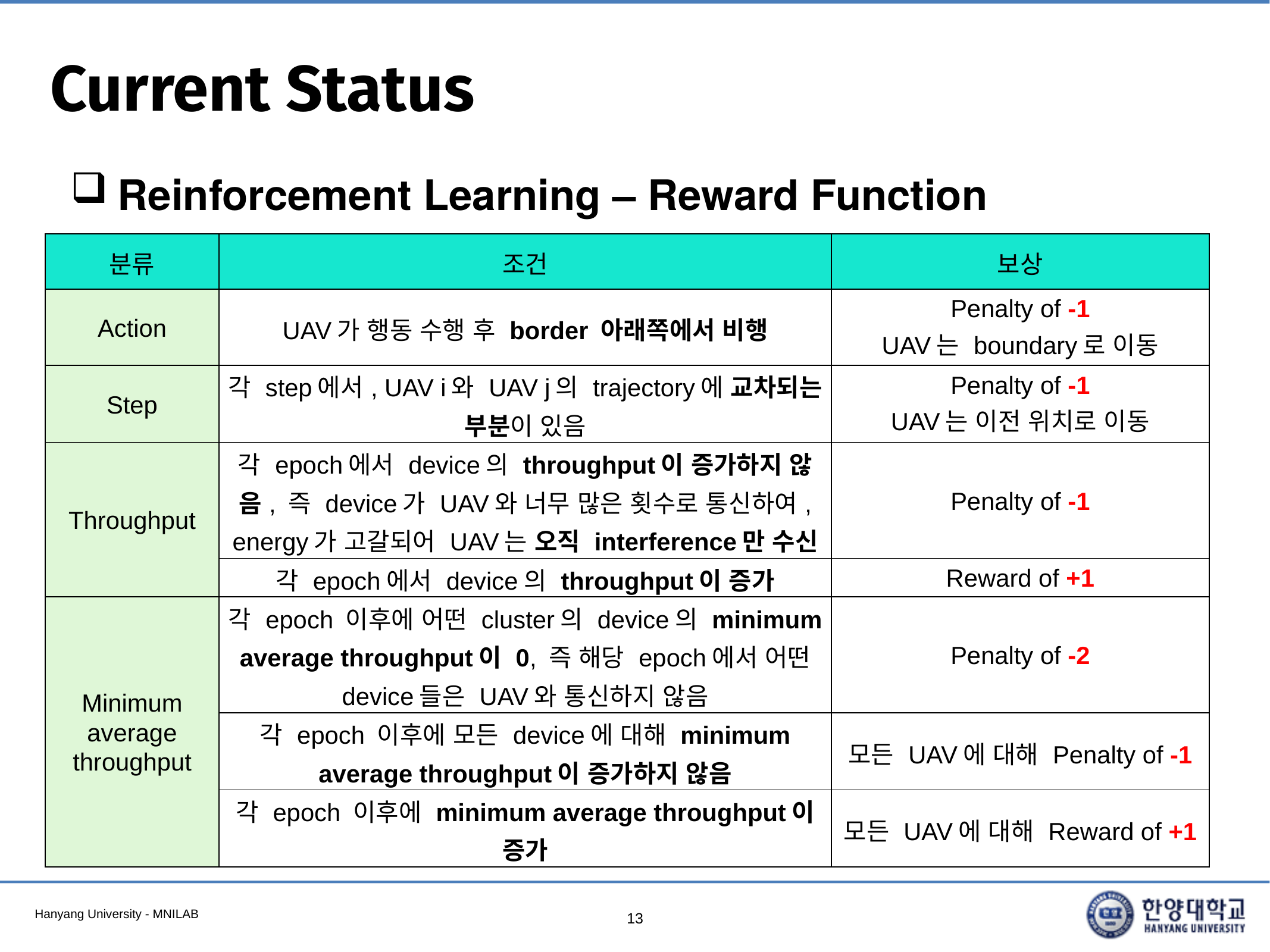

# Current Status
Reinforcement Learning – Reward Function
| 분류 | 조건 | 보상 |
| --- | --- | --- |
| Action | UAV가 행동 수행 후 border 아래쪽에서 비행 | Penalty of -1 UAV는 boundary로 이동 |
| Step | 각 step에서, UAV i와 UAV j의 trajectory에 교차되는 부분이 있음 | Penalty of -1 UAV는 이전 위치로 이동 |
| Throughput | 각 epoch에서 device의 throughput이 증가하지 않음, 즉 device가 UAV와 너무 많은 횟수로 통신하여, energy가 고갈되어 UAV는 오직 interference만 수신 | Penalty of -1 |
|  | 각 epoch에서 device의 throughput이 증가 | Reward of +1 |
| Minimum average throughput | 각 epoch 이후에 어떤 cluster의 device의 minimum average throughput이 0, 즉 해당 epoch에서 어떤 device들은 UAV와 통신하지 않음 | Penalty of -2 |
|  | 각 epoch 이후에 모든 device에 대해 minimum average throughput이 증가하지 않음 | 모든 UAV에 대해 Penalty of -1 |
|  | 각 epoch 이후에 minimum average throughput이 증가 | 모든 UAV에 대해 Reward of +1 |
13